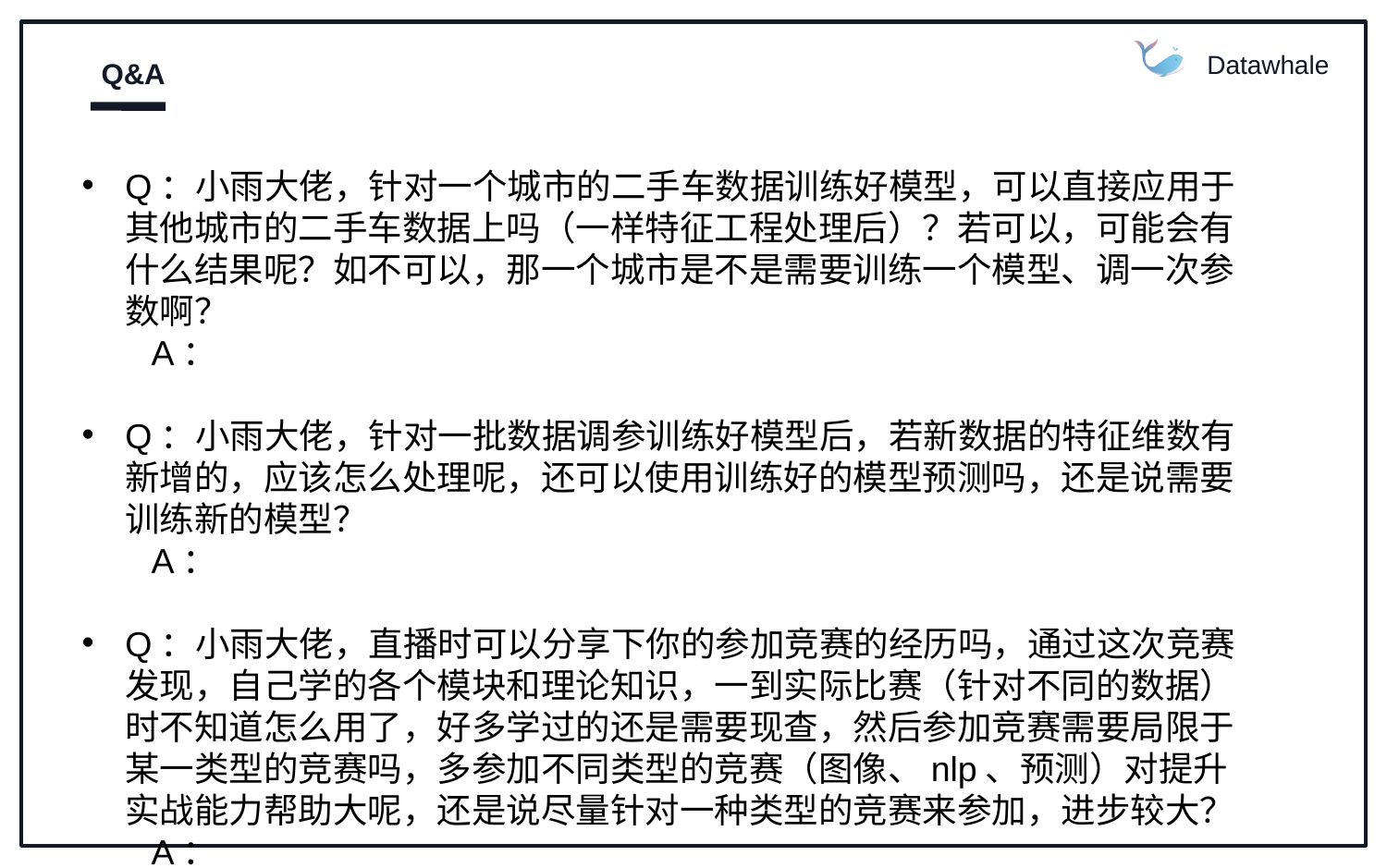

Datawhale

Q&A

Q：小雨大佬，针对一个城市的二手车数据训练好模型，可以直接应用于其他城市的二手车数据上吗（一样特征工程处理后）？若可以，可能会有什么结果呢？如不可以，那一个城市是不是需要训练一个模型、调一次参数啊？
A：

Q：小雨大佬，针对一批数据调参训练好模型后，若新数据的特征维数有新增的，应该怎么处理呢，还可以使用训练好的模型预测吗，还是说需要训练新的模型？
A：

Q：小雨大佬，直播时可以分享下你的参加竞赛的经历吗，通过这次竞赛发现，自己学的各个模块和理论知识，一到实际比赛（针对不同的数据）时不知道怎么用了，好多学过的还是需要现查，然后参加竞赛需要局限于某一类型的竞赛吗，多参加不同类型的竞赛（图像、nlp、预测）对提升实战能力帮助大呢，还是说尽量针对一种类型的竞赛来参加，进步较大？
A：